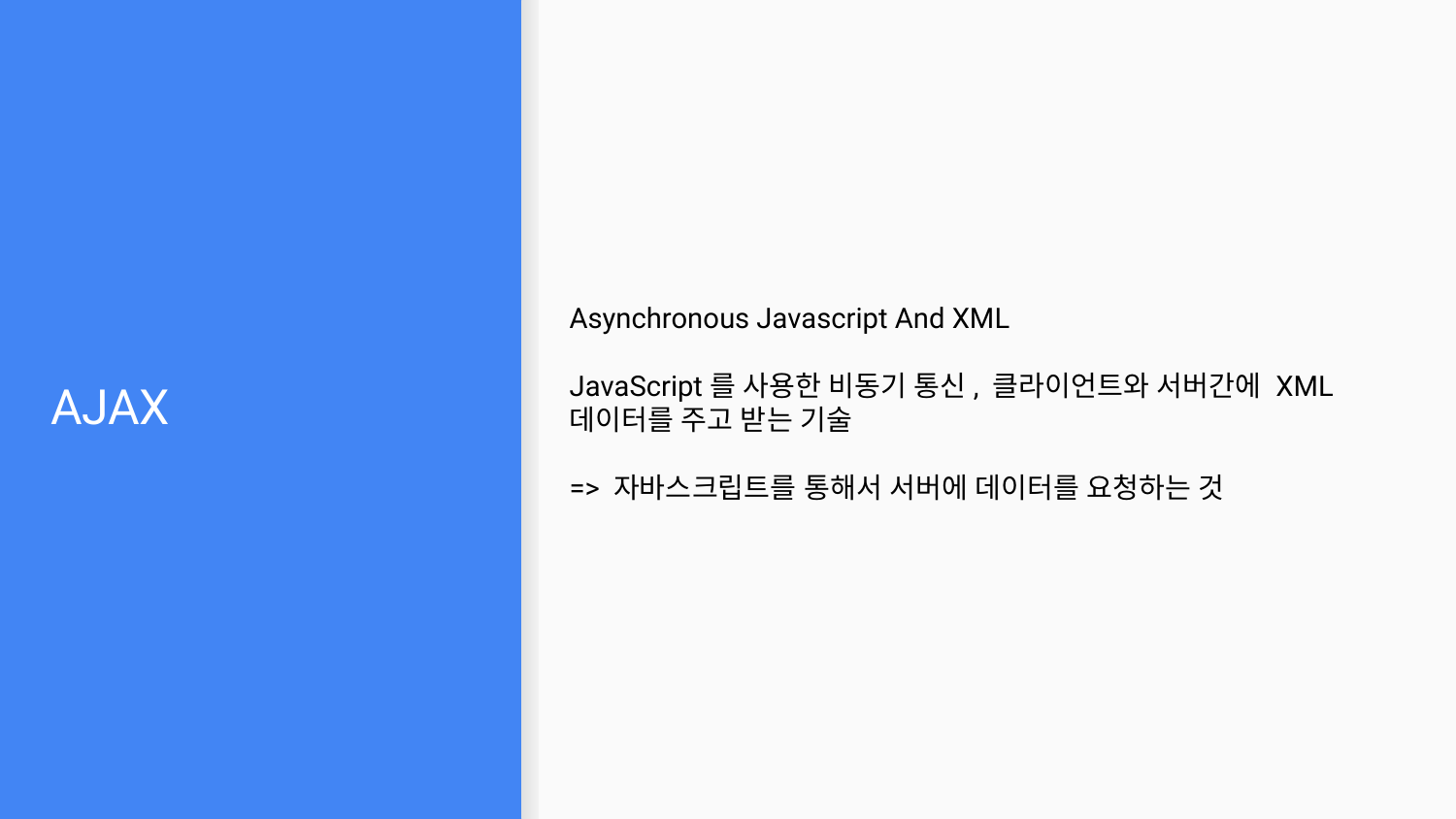

# AJAX
Asynchronous Javascript And XML

JavaScript를 사용한 비동기 통신, 클라이언트와 서버간에 XML데이터를 주고 받는 기술

=> 자바스크립트를 통해서 서버에 데이터를 요청하는 것